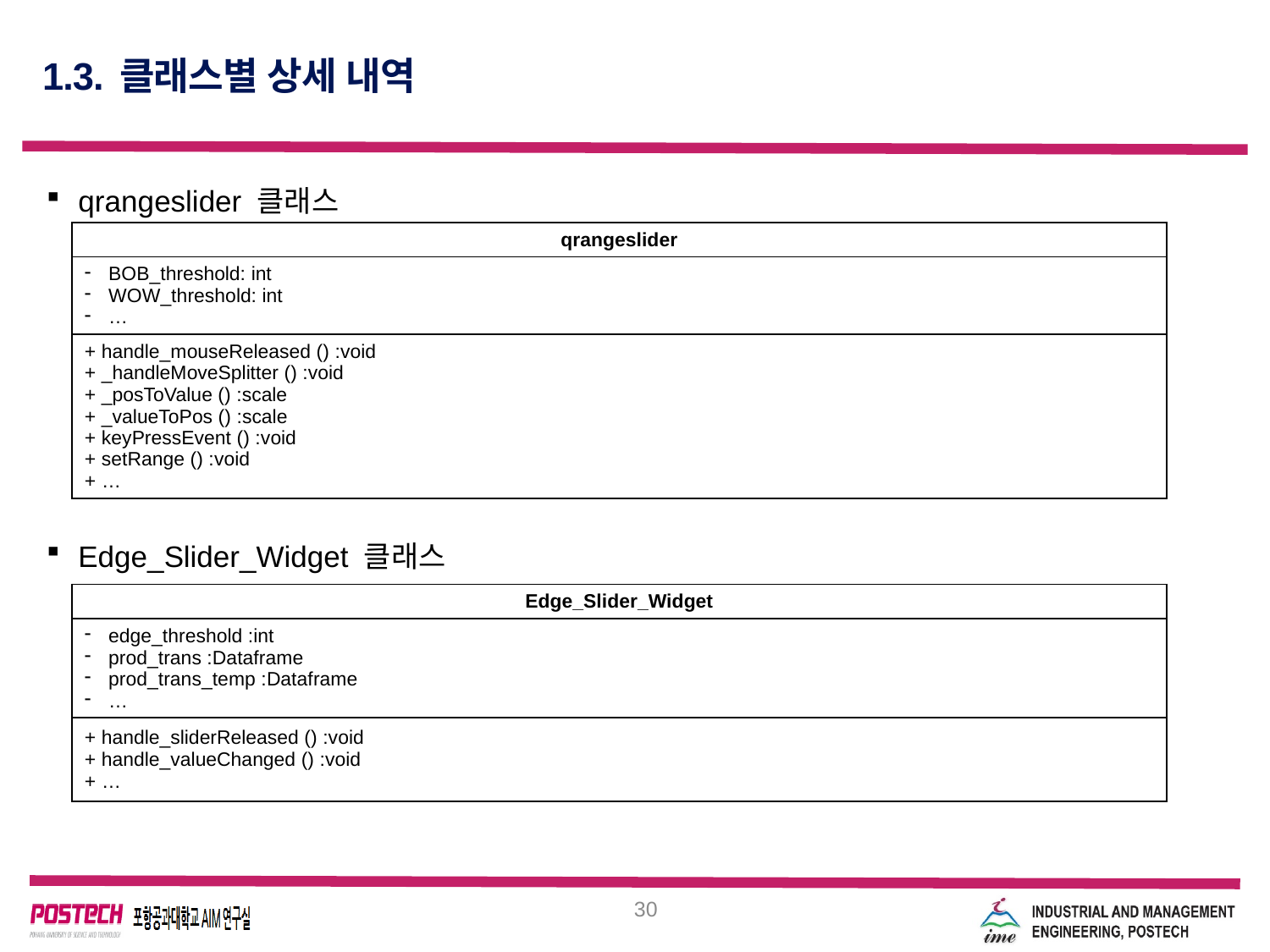

# 1.3. 클래스별 상세 내역
qrangeslider 클래스

Edge_Slider_Widget 클래스

| qrangeslider |
| --- |
| BOB\_threshold: int WOW\_threshold: int … |
| + handle\_mouseReleased () :void + \_handleMoveSplitter () :void + \_posToValue () :scale + \_valueToPos () :scale + keyPressEvent () :void + setRange () :void + … |
| Edge\_Slider\_Widget |
| --- |
| edge\_threshold :int prod\_trans :Dataframe prod\_trans\_temp :Dataframe … |
| + handle\_sliderReleased () :void + handle\_valueChanged () :void + … |
30